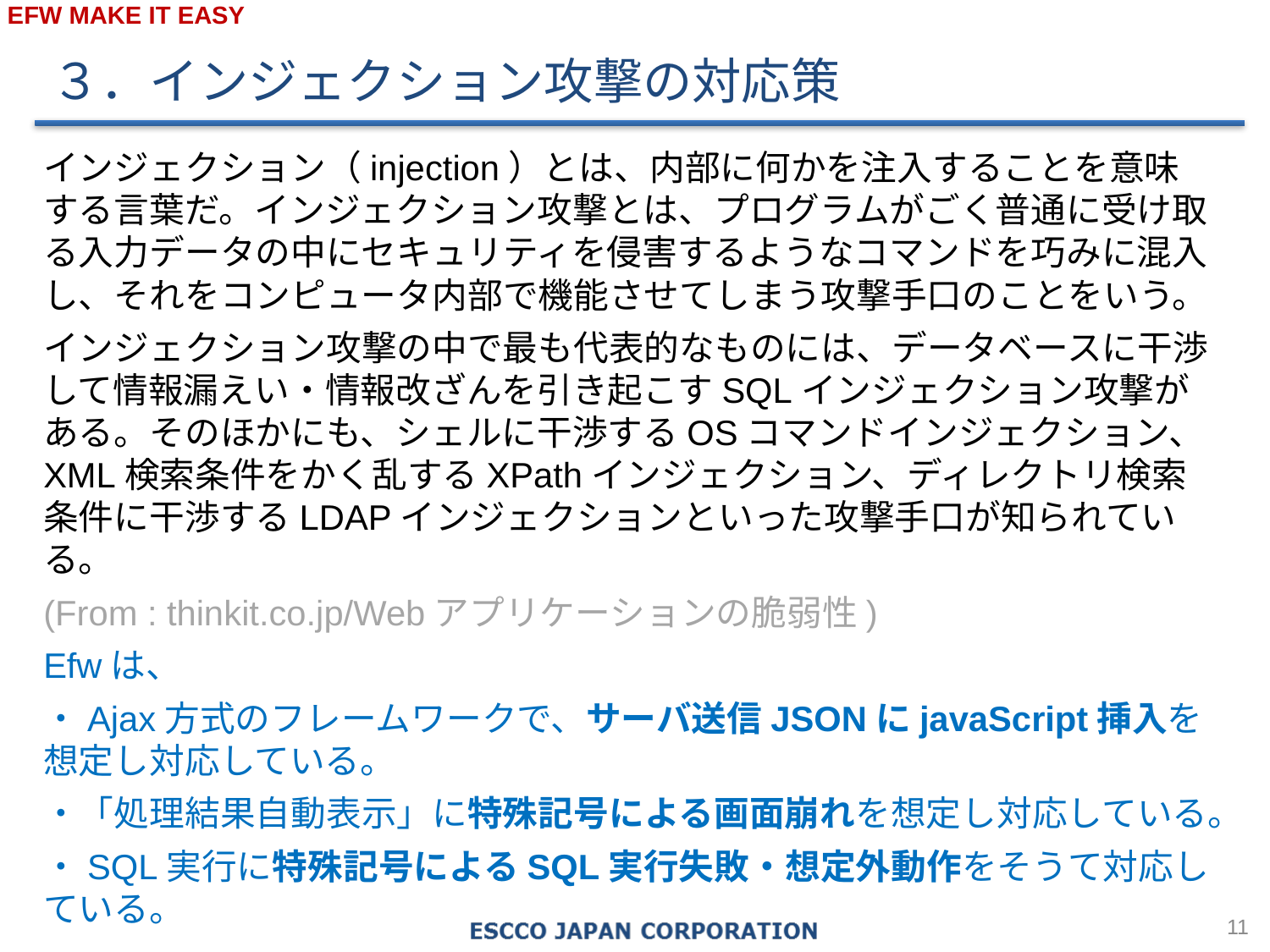

３．インジェクション攻撃の対応策
インジェクション（injection）とは、内部に何かを注入することを意味する言葉だ。インジェクション攻撃とは、プログラムがごく普通に受け取る入力データの中にセキュリティを侵害するようなコマンドを巧みに混入し、それをコンピュータ内部で機能させてしまう攻撃手口のことをいう。
インジェクション攻撃の中で最も代表的なものには、データベースに干渉して情報漏えい・情報改ざんを引き起こすSQLインジェクション攻撃がある。そのほかにも、シェルに干渉するOSコマンドインジェクション、XML検索条件をかく乱するXPathインジェクション、ディレクトリ検索条件に干渉するLDAPインジェクションといった攻撃手口が知られている。
(From : thinkit.co.jp/Webアプリケーションの脆弱性)
Efwは、
・Ajax方式のフレームワークで、サーバ送信JSONにjavaScript挿入を想定し対応している。
・「処理結果自動表示」に特殊記号による画面崩れを想定し対応している。
・SQL実行に特殊記号によるSQL実行失敗・想定外動作をそうて対応している。
11